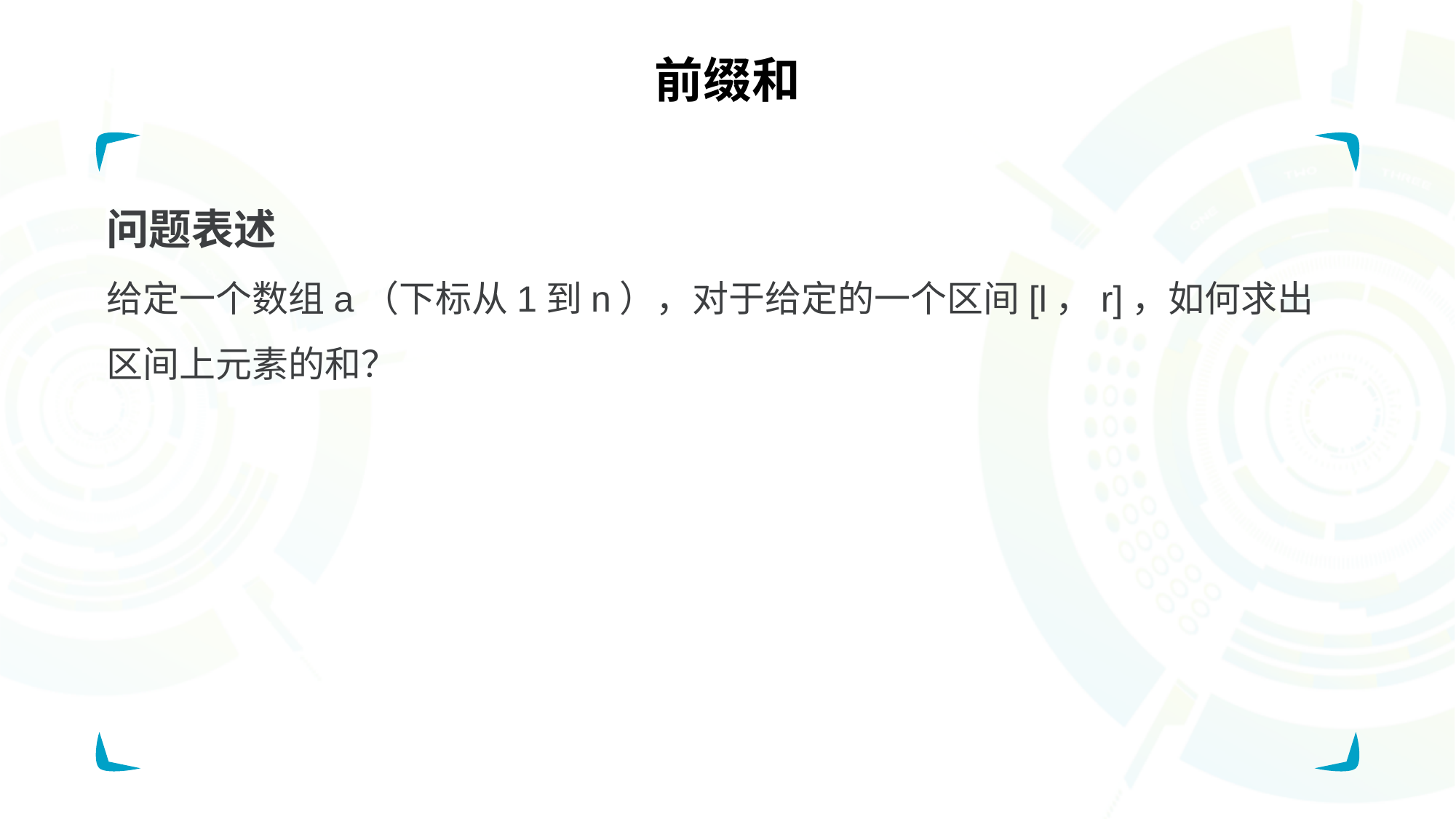

# 前缀和

问题表述
给定一个数组a（下标从1到n），对于给定的一个区间[l，r]，如何求出区间上元素的和？